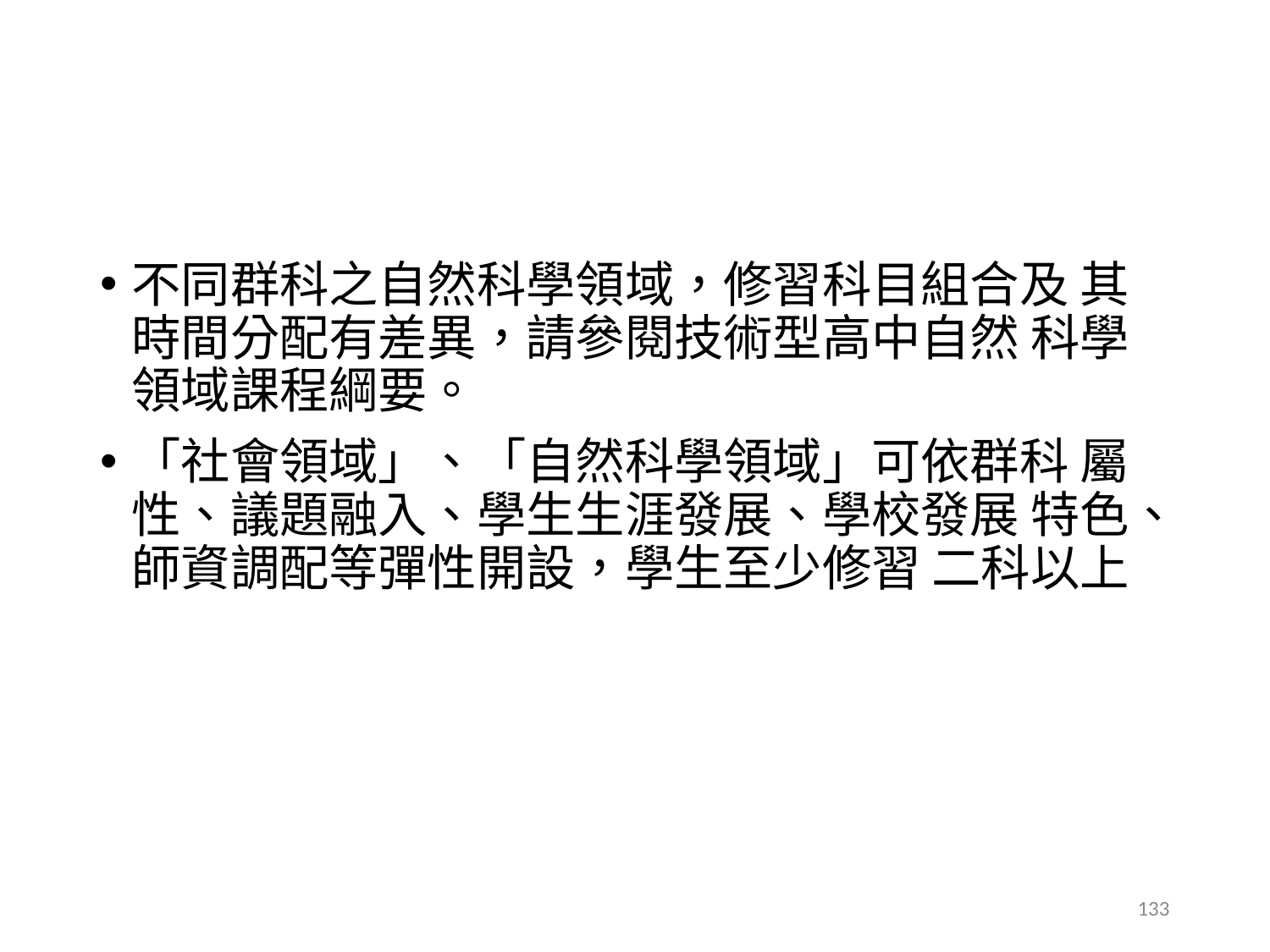

#
不同群科之自然科學領域，修習科目組合及 其時間分配有差異，請參閱技術型高中自然 科學領域課程綱要。
「社會領域」、「自然科學領域」可依群科 屬性、議題融入、學生生涯發展、學校發展 特色、師資調配等彈性開設，學生至少修習 二科以上
133